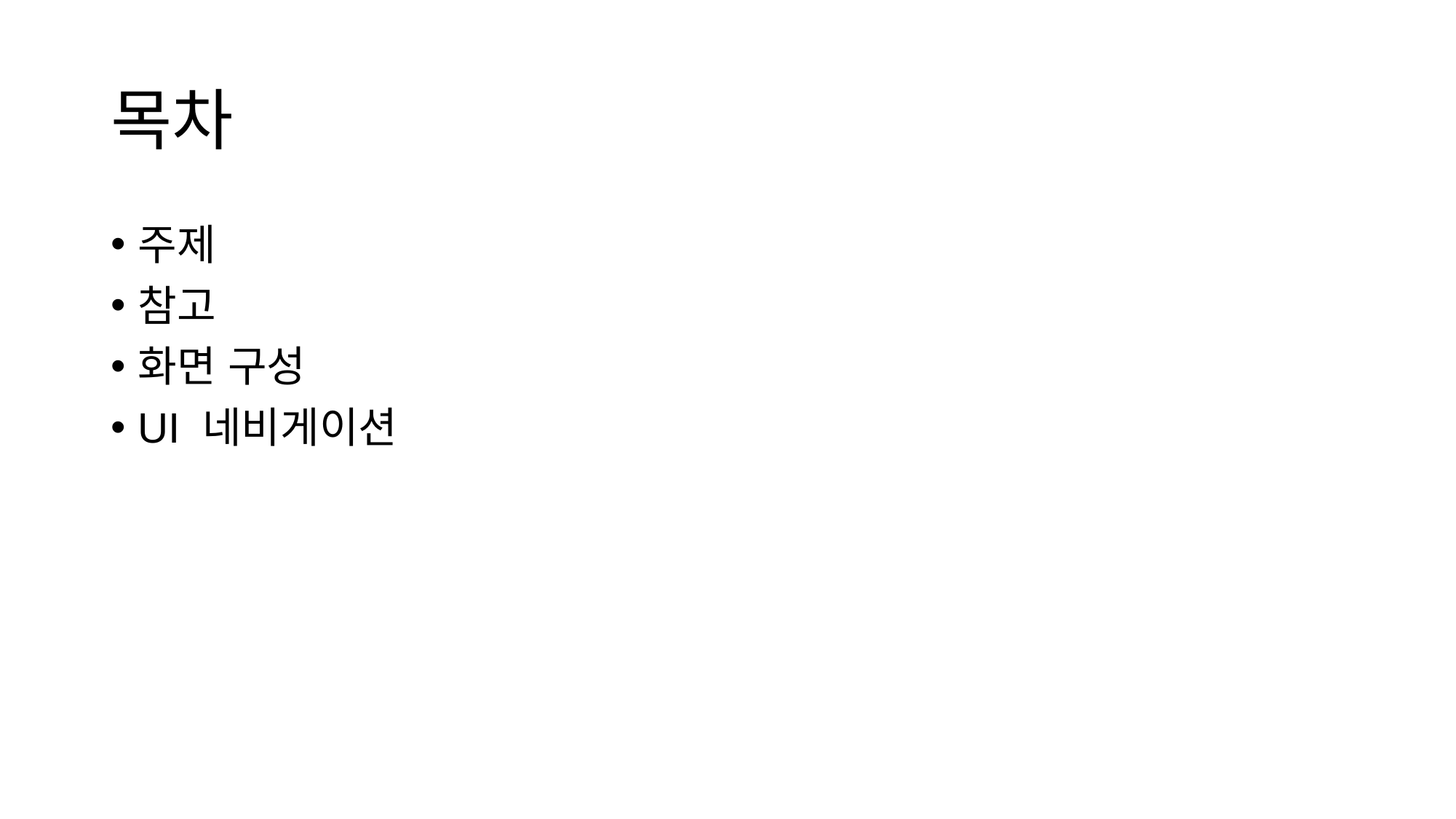

# 목차
주제
참고
화면 구성
UI 네비게이션